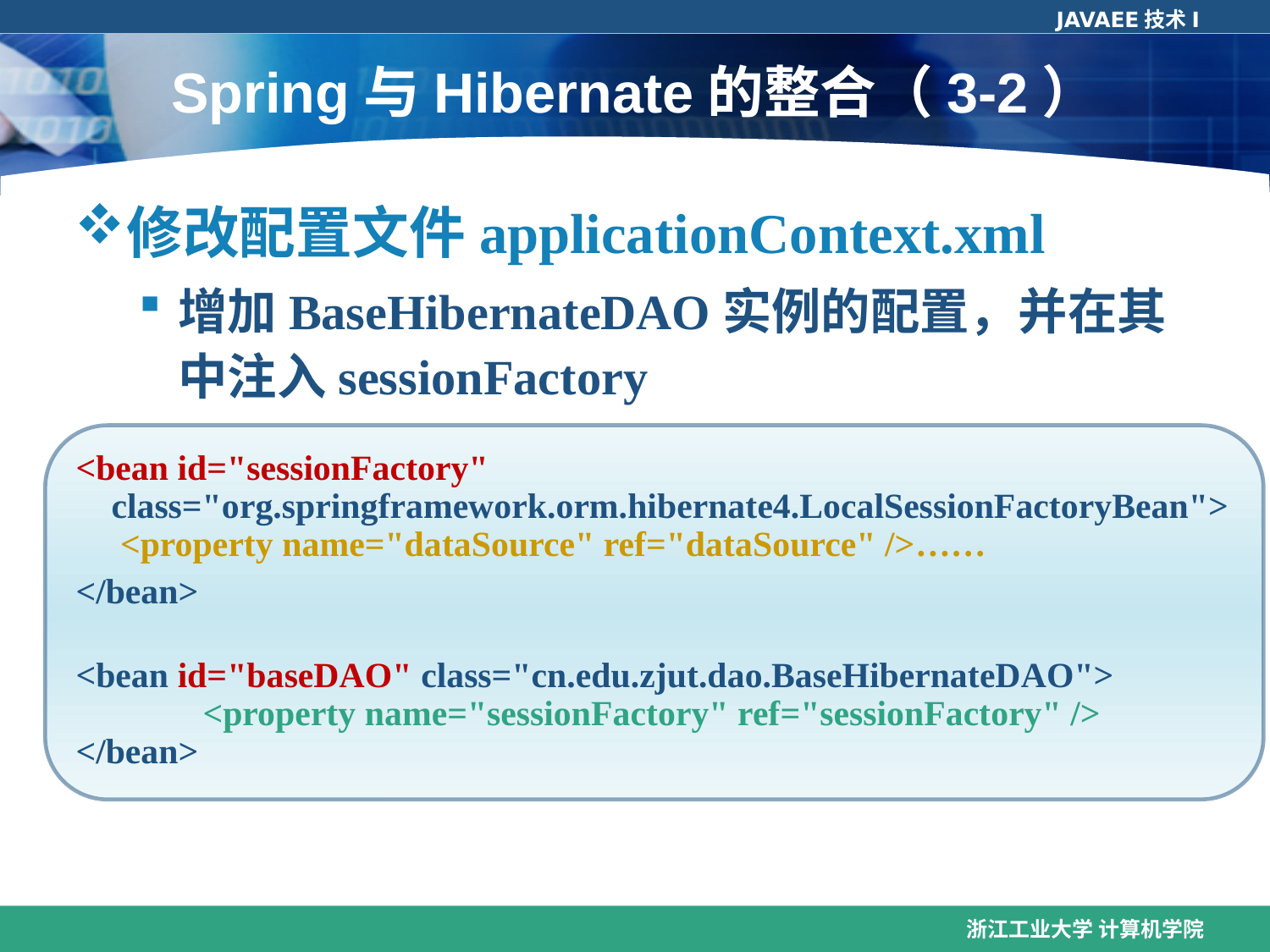

# Spring与Hibernate的整合（3-2）
修改配置文件applicationContext.xml
增加BaseHibernateDAO实例的配置，并在其中注入sessionFactory

<bean id="sessionFactory"
    class="org.springframework.orm.hibernate4.LocalSessionFactoryBean">
     <property name="dataSource" ref="dataSource" />……
</bean>

<bean id="baseDAO" class="cn.edu.zjut.dao.BaseHibernateDAO">
	<property name="sessionFactory" ref="sessionFactory" />
</bean>